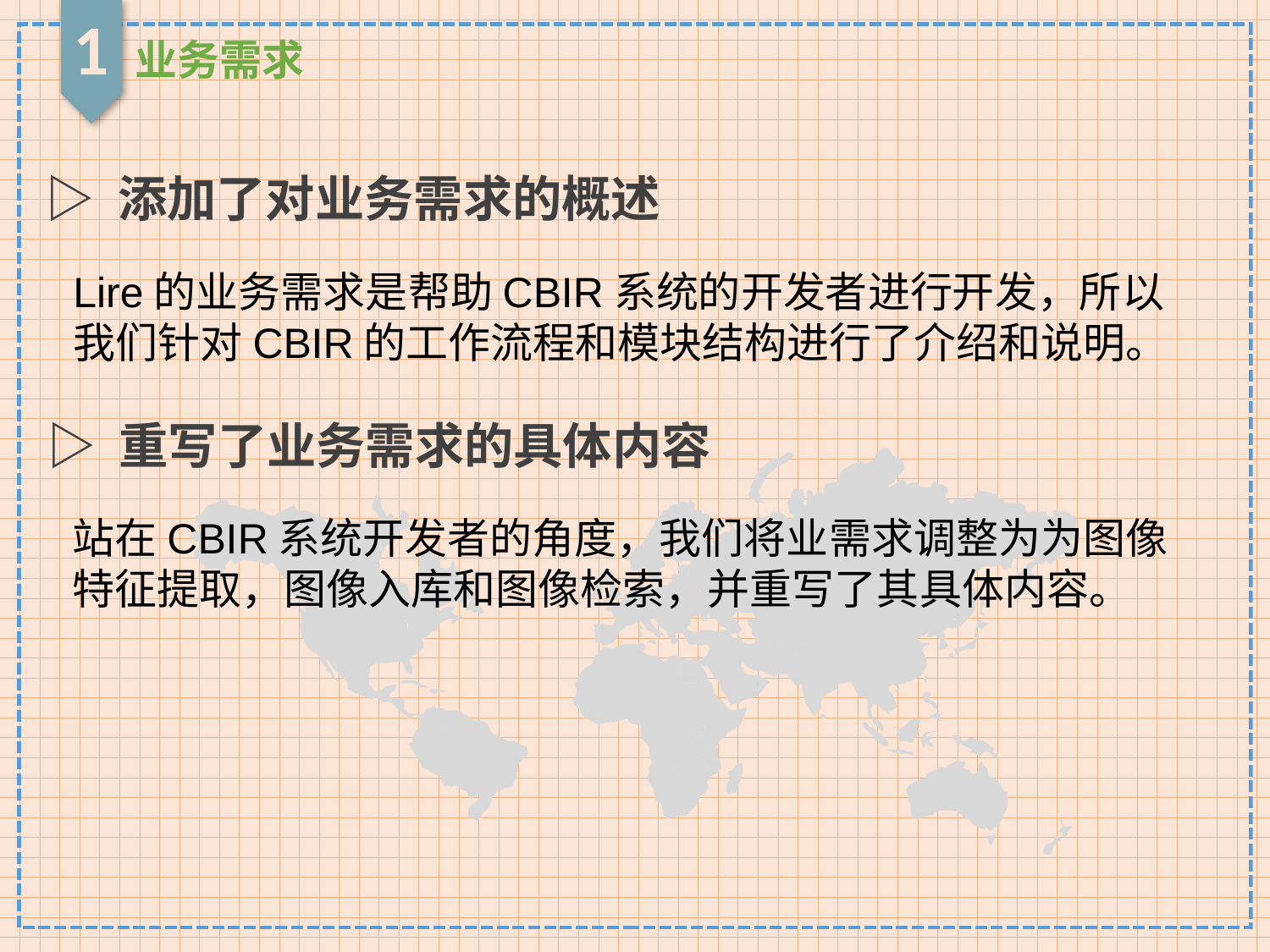

1
业务需求
▷ 添加了对业务需求的概述
Lire的业务需求是帮助CBIR系统的开发者进行开发，所以我们针对CBIR的工作流程和模块结构进行了介绍和说明。
▷ 重写了业务需求的具体内容

站在CBIR系统开发者的角度，我们将业需求调整为为图像特征提取，图像入库和图像检索，并重写了其具体内容。